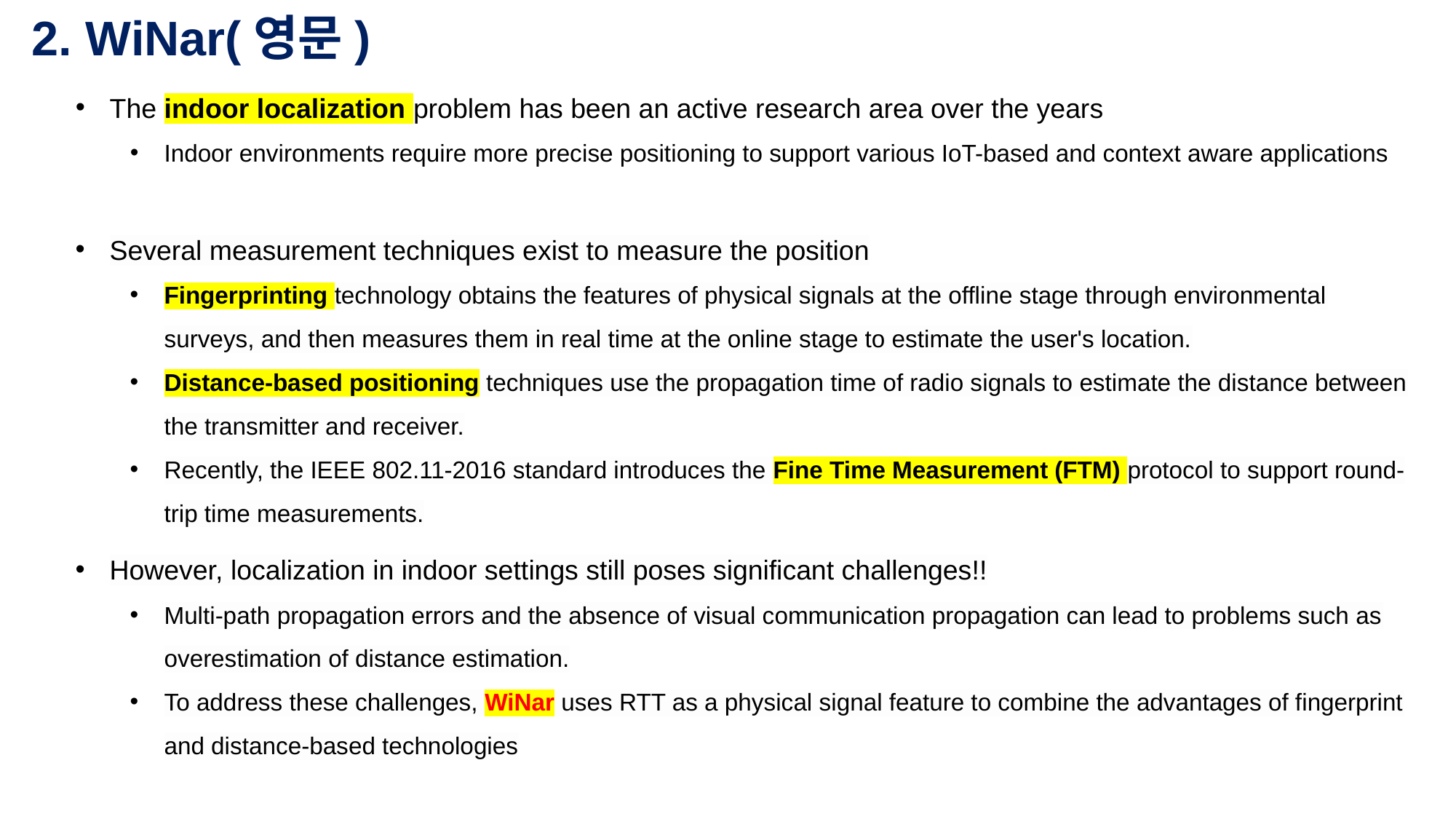

# 2. WiNar(영문)
The indoor localization problem has been an active research area over the years
Indoor environments require more precise positioning to support various IoT-based and context aware applications
Several measurement techniques exist to measure the position
Fingerprinting technology obtains the features of physical signals at the offline stage through environmental surveys, and then measures them in real time at the online stage to estimate the user's location.
Distance-based positioning techniques use the propagation time of radio signals to estimate the distance between the transmitter and receiver.
Recently, the IEEE 802.11-2016 standard introduces the Fine Time Measurement (FTM) protocol to support round-trip time measurements.
However, localization in indoor settings still poses significant challenges!!
Multi-path propagation errors and the absence of visual communication propagation can lead to problems such as overestimation of distance estimation.
To address these challenges, WiNar uses RTT as a physical signal feature to combine the advantages of fingerprint and distance-based technologies